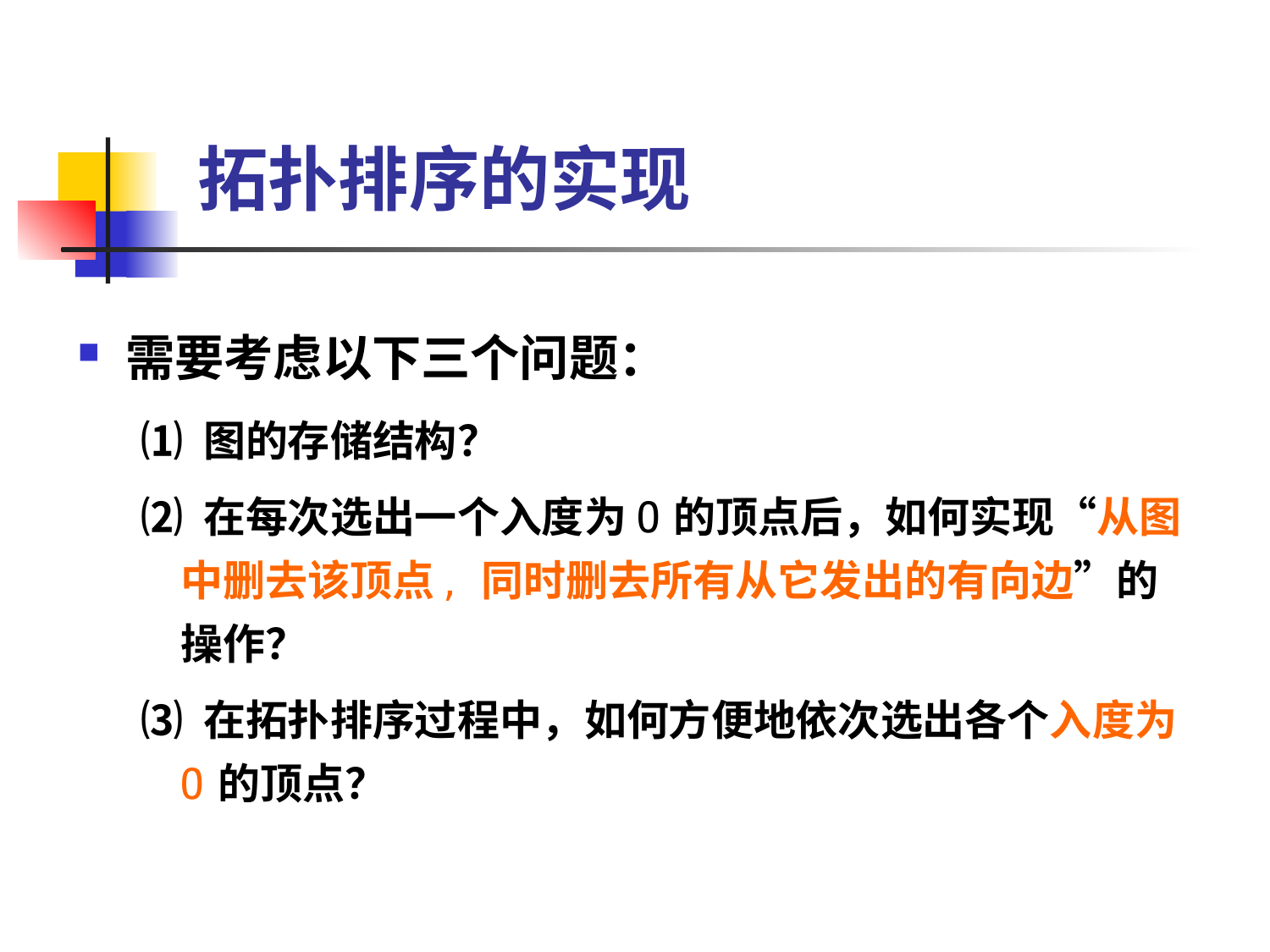

# 拓扑排序的实现
需要考虑以下三个问题：
⑴ 图的存储结构？
⑵ 在每次选出一个入度为0的顶点后，如何实现“从图中删去该顶点, 同时删去所有从它发出的有向边”的操作？
⑶ 在拓扑排序过程中，如何方便地依次选出各个入度为0的顶点？